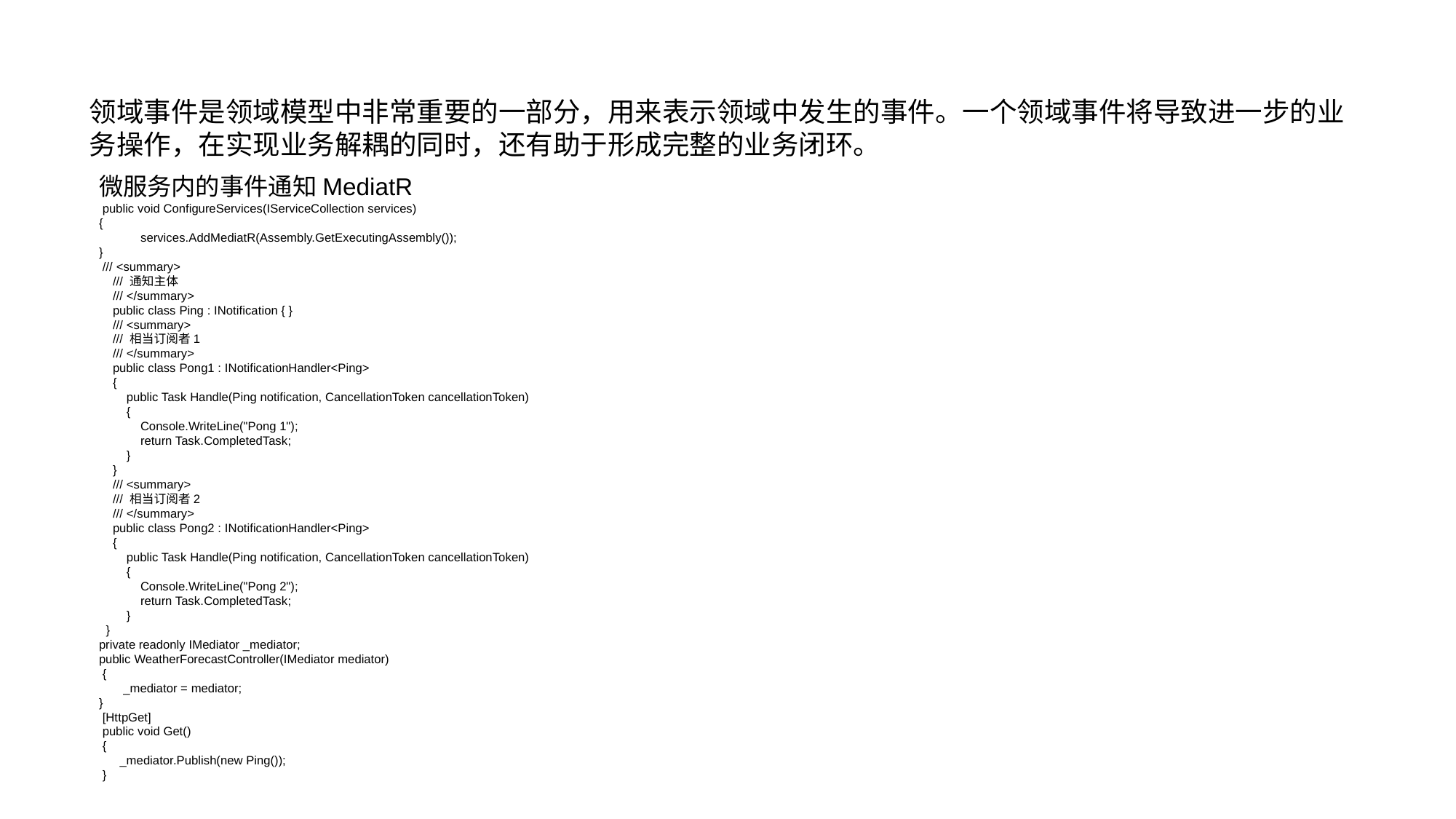

领域事件是领域模型中非常重要的一部分，用来表示领域中发生的事件。一个领域事件将导致进一步的业务操作，在实现业务解耦的同时，还有助于形成完整的业务闭环。
微服务内的事件通知MediatR
 public void ConfigureServices(IServiceCollection services)
{
            services.AddMediatR(Assembly.GetExecutingAssembly());
}
 /// <summary>
    /// 通知主体
    /// </summary>
    public class Ping : INotification { }
    /// <summary>
    /// 相当订阅者1
    /// </summary>
    public class Pong1 : INotificationHandler<Ping>
    {
        public Task Handle(Ping notification, CancellationToken cancellationToken)
        {
            Console.WriteLine("Pong 1");
            return Task.CompletedTask;
        }
    }
    /// <summary>
    /// 相当订阅者2
    /// </summary>
    public class Pong2 : INotificationHandler<Ping>
    {
        public Task Handle(Ping notification, CancellationToken cancellationToken)
        {
            Console.WriteLine("Pong 2");
            return Task.CompletedTask;
        }
  }
private readonly IMediator _mediator;
public WeatherForecastController(IMediator mediator)
 {
       _mediator = mediator;
}
 [HttpGet]
 public void Get()
 {
      _mediator.Publish(new Ping());
 }